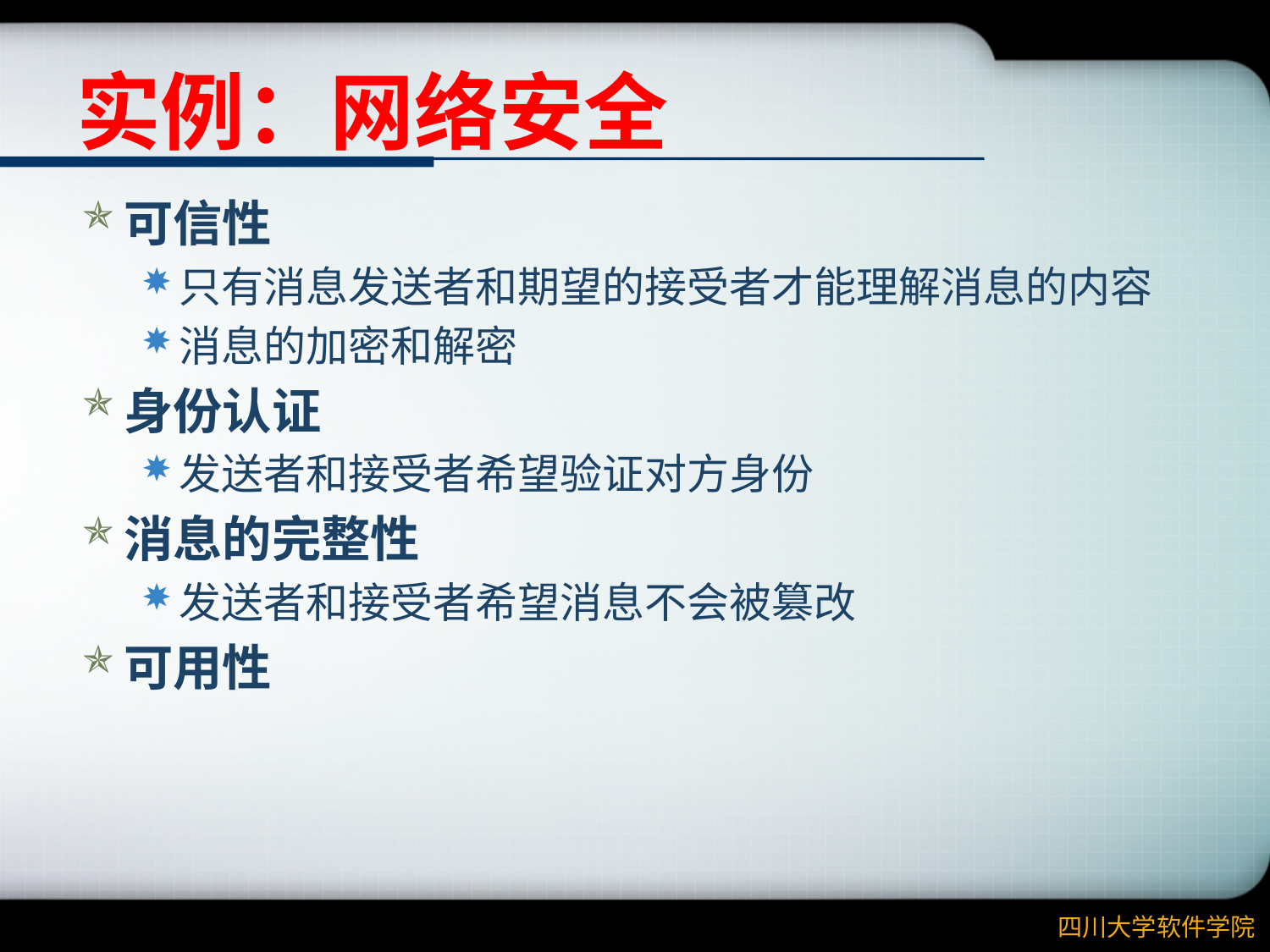

# 实例：网络安全
可信性
只有消息发送者和期望的接受者才能理解消息的内容
消息的加密和解密
身份认证
发送者和接受者希望验证对方身份
消息的完整性
发送者和接受者希望消息不会被篡改
可用性